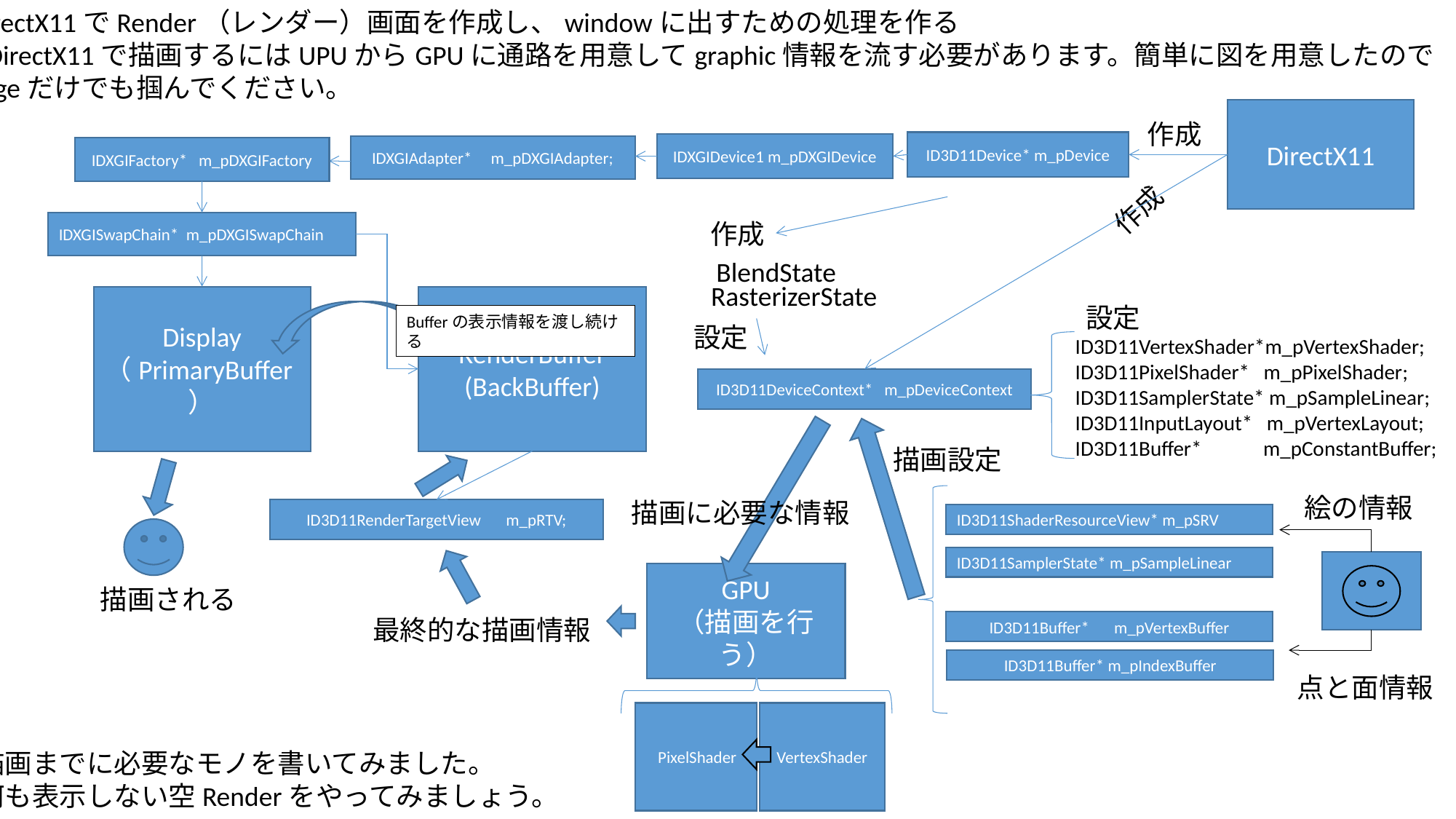

・DirectX11でRender（レンダー）画面を作成し、windowに出すための処理を作る
　DirectX11で描画するにはUPUからGPUに通路を用意してgraphic情報を流す必要があります。簡単に図を用意したので
Imageだけでも掴んでください。
DirectX11
作成
ID3D11Device* m_pDevice
IDXGIDevice1 m_pDXGIDevice
IDXGIAdapter*     m_pDXGIAdapter;
IDXGIFactory*   m_pDXGIFactory
作成
作成
IDXGISwapChain*  m_pDXGISwapChain
BlendState
RasterizerState
Display
（PrimaryBuffer）
RenderBuffer
(BackBuffer)
設定

Bufferの表示情報を渡し続ける
設定
ID3D11VertexShader*m_pVertexShader;
ID3D11PixelShader*   m_pPixelShader;
ID3D11SamplerState* m_pSampleLinear;
ID3D11InputLayout*   m_pVertexLayout;
ID3D11Buffer*             m_pConstantBuffer;

ID3D11DeviceContext*   m_pDeviceContext
描画設定

絵の情報
描画に必要な情報

ID3D11RenderTargetView　m_pRTV;
ID3D11ShaderResourceView* m_pSRV

ID3D11SamplerState* m_pSampleLinear

GPU
（描画を行う）

描画される

最終的な描画情報
ID3D11Buffer*　m_pVertexBuffer
ID3D11Buffer* m_pIndexBuffer
点と面情報

PixelShader
描画までに必要なモノを書いてみました。
何も表示しない空Renderをやってみましょう。
VertexShader